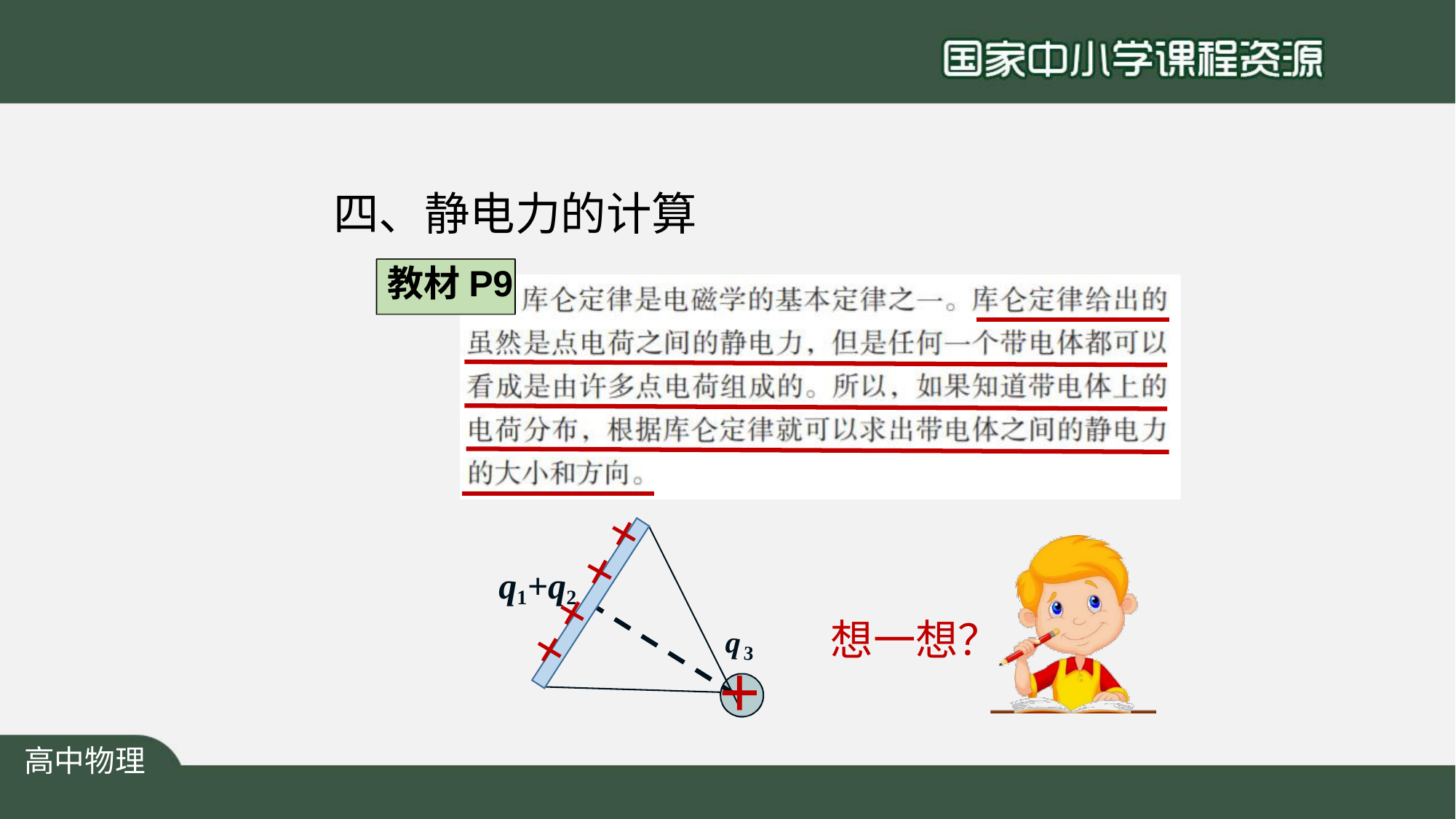

# 四、静电力的计算

教材P9

＋

＋
q1+q2

＋
想一想？
＋
q
＋
3

高中物理